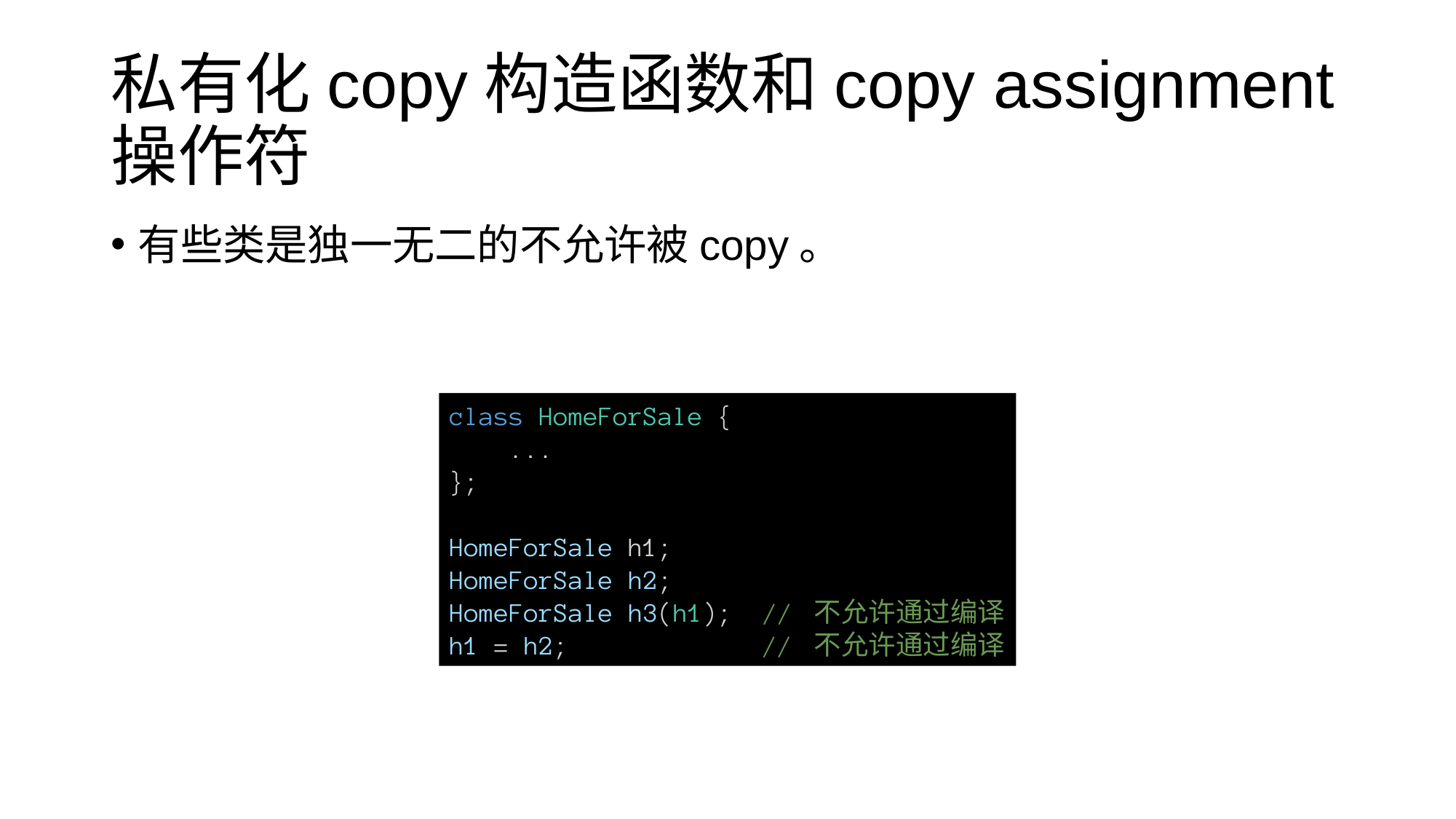

# 私有化copy构造函数和copy assignment操作符
有些类是独一无二的不允许被copy。
class HomeForSale {
    ...
};
HomeForSale h1;
HomeForSale h2;
HomeForSale h3(h1);  // 不允许通过编译
h1 = h2;             // 不允许通过编译